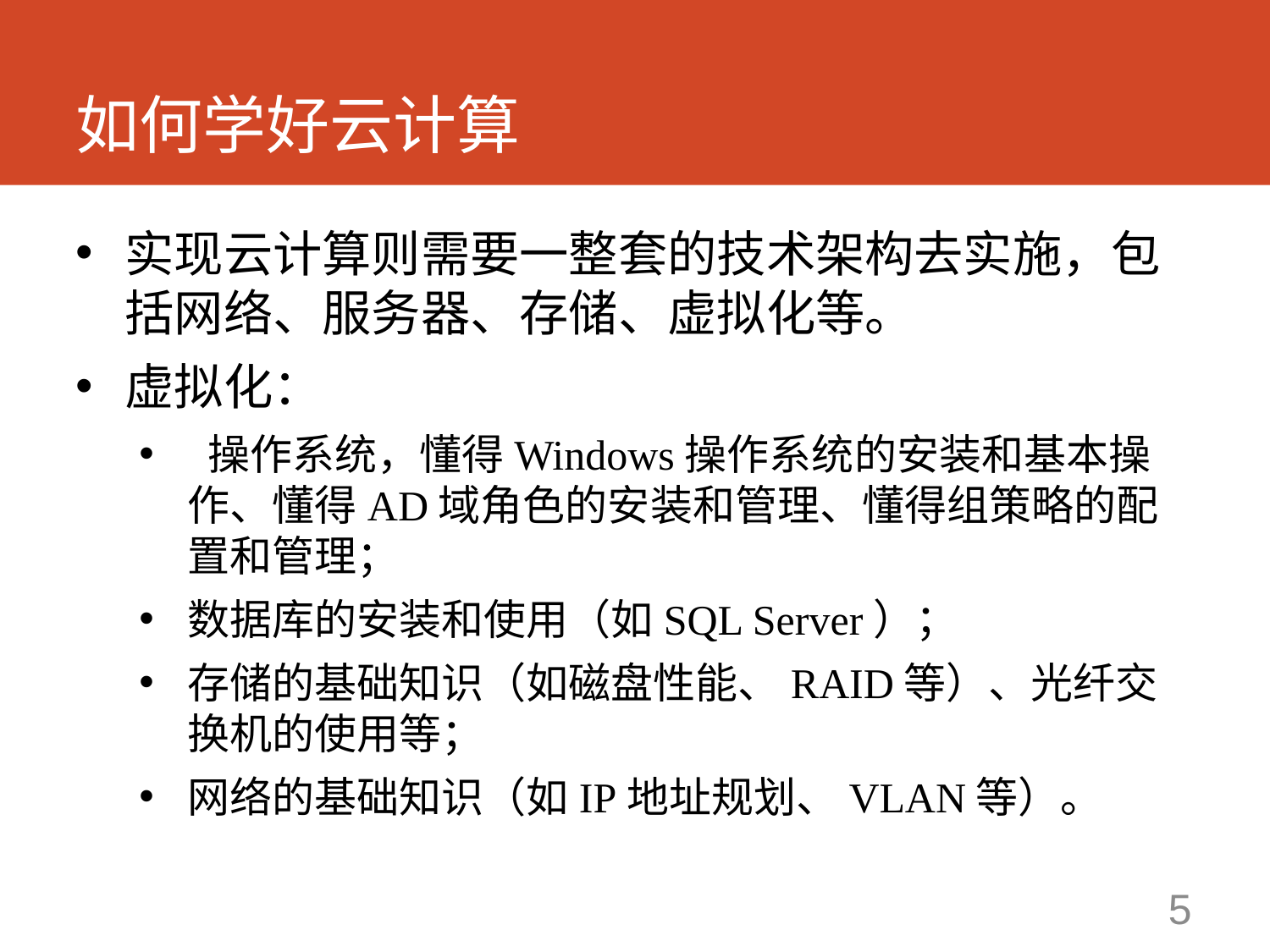

# 如何学好云计算
实现云计算则需要一整套的技术架构去实施，包括网络、服务器、存储、虚拟化等。
虚拟化：
 操作系统，懂得Windows操作系统的安装和基本操作、懂得AD域角色的安装和管理、懂得组策略的配置和管理；
数据库的安装和使用（如SQL Server）；
存储的基础知识（如磁盘性能、RAID等）、光纤交换机的使用等；
网络的基础知识（如IP地址规划、VLAN等）。
5